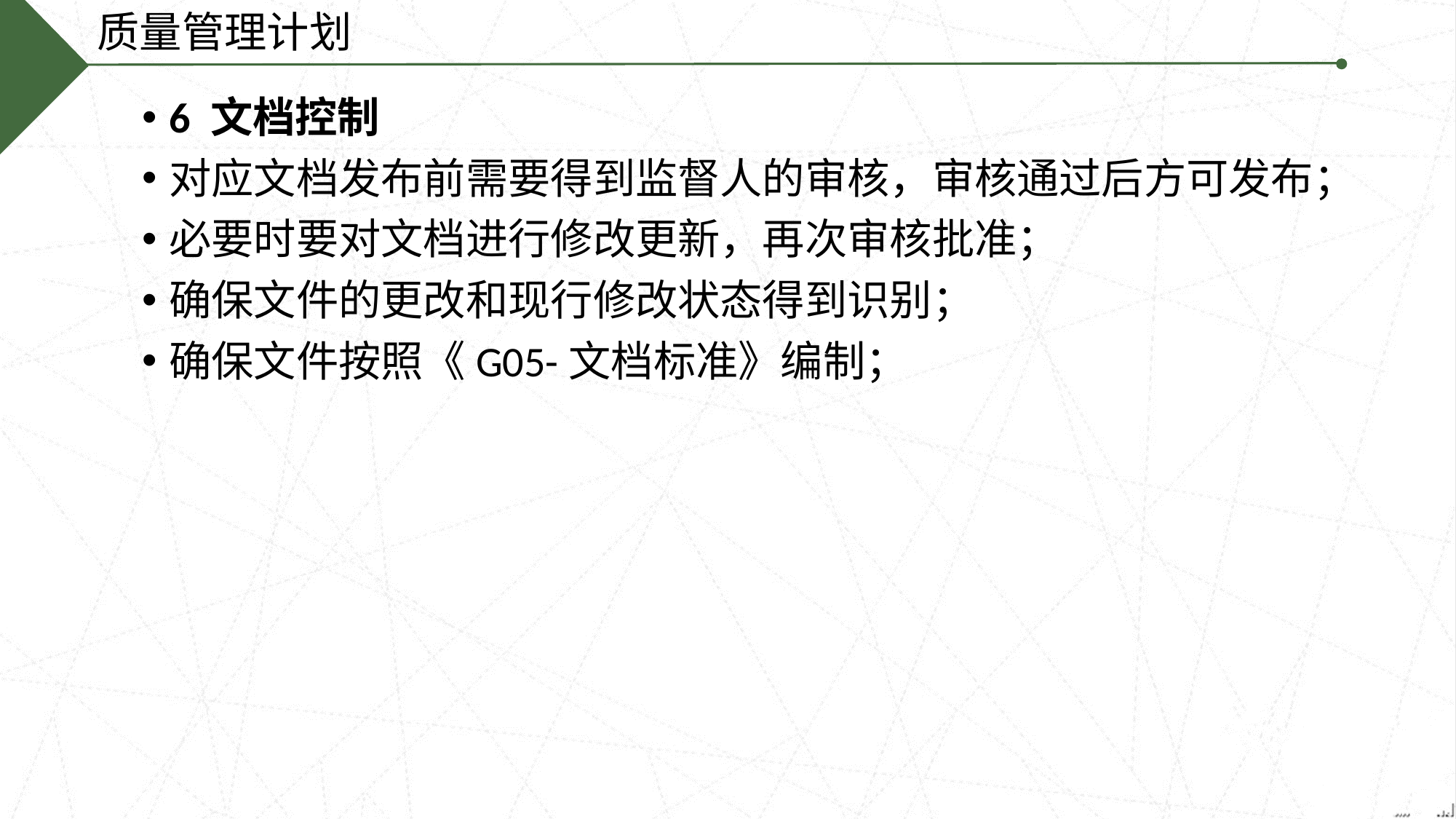

质量管理计划

6 文档控制
对应文档发布前需要得到监督人的审核，审核通过后方可发布；
必要时要对文档进行修改更新，再次审核批准；
确保文件的更改和现行修改状态得到识别；
确保文件按照《G05-文档标准》编制；